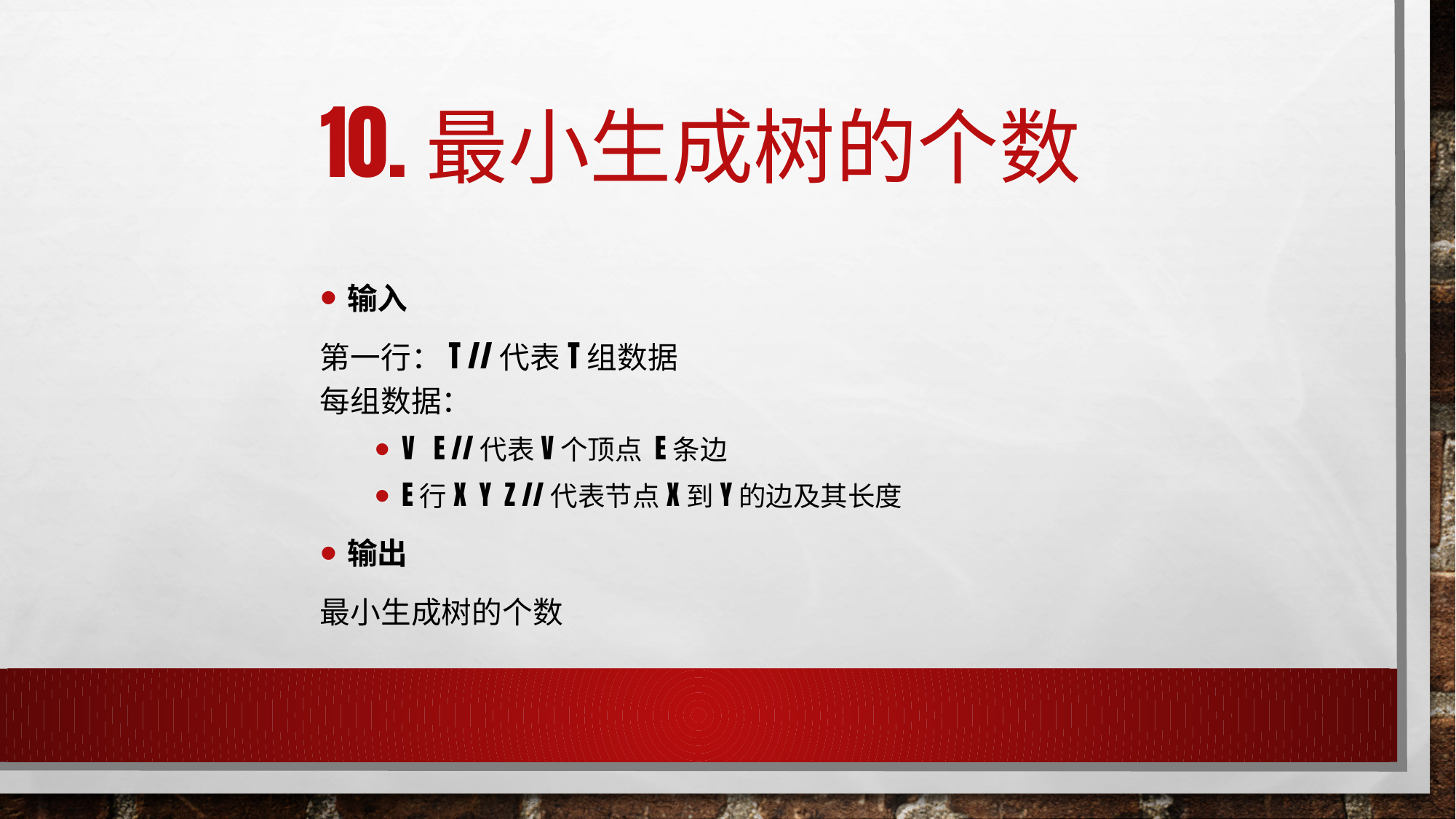

# 10.最小生成树的个数
输入
第一行：T //代表T组数据
每组数据：
V   E //代表V个顶点 E条边
E行x  y  z //代表节点x到y的边及其长度
输出
最小生成树的个数